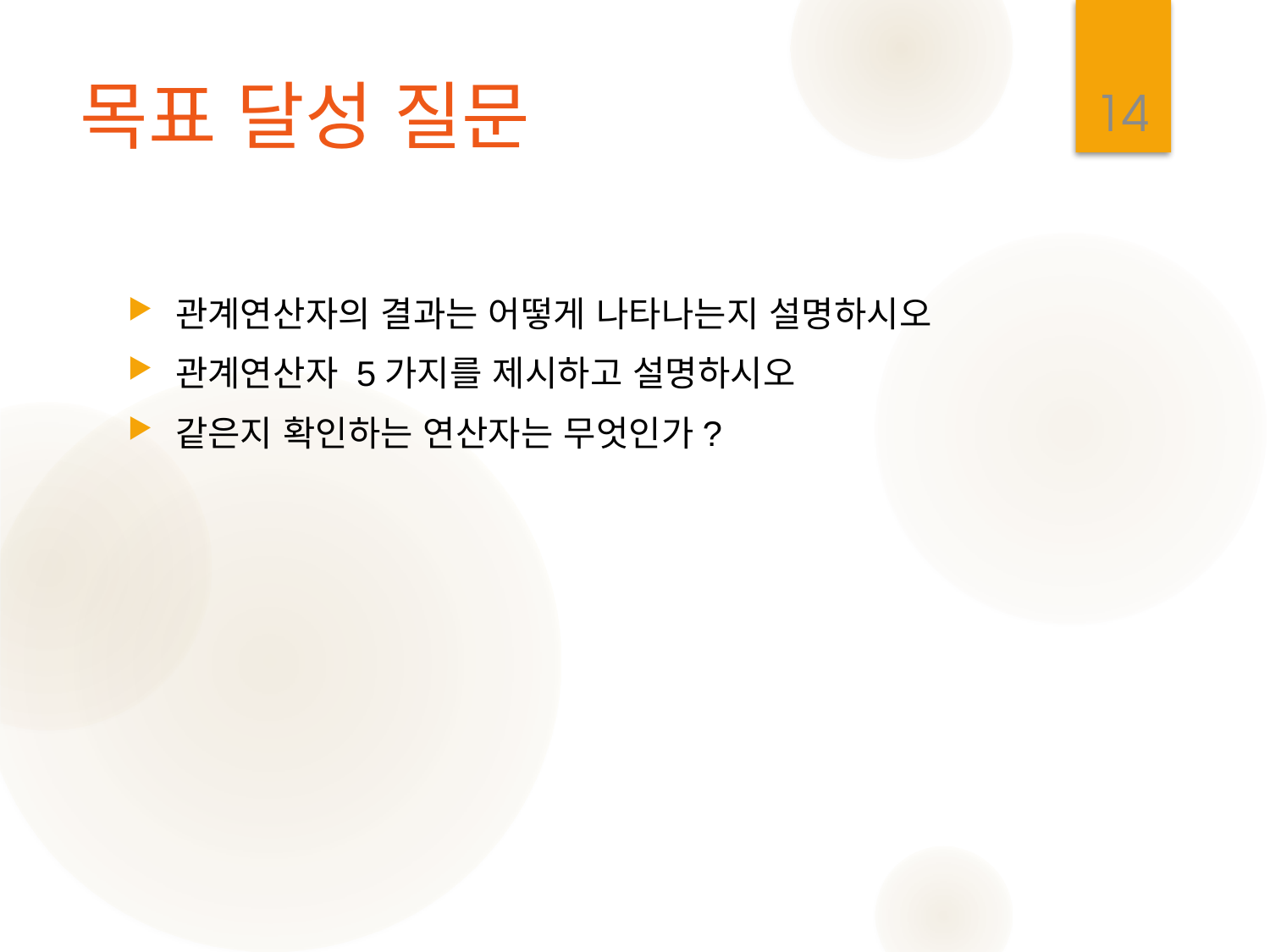

14
# 목표 달성 질문
관계연산자의 결과는 어떻게 나타나는지 설명하시오
관계연산자 5가지를 제시하고 설명하시오
같은지 확인하는 연산자는 무엇인가?